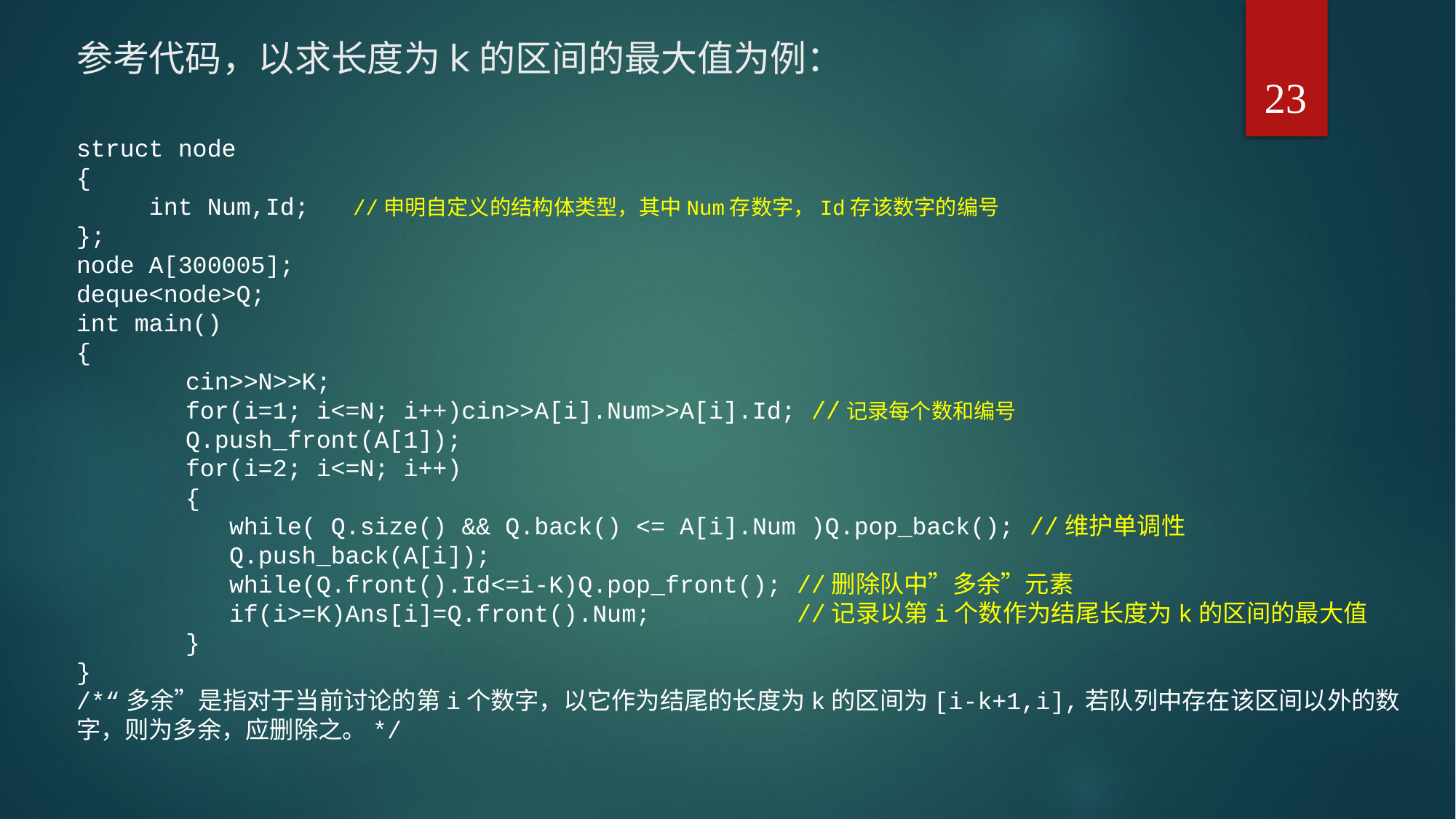

参考代码，以求长度为k的区间的最大值为例：
23
struct node
{
     int Num,Id;   //申明自定义的结构体类型，其中Num存数字，Id存该数字的编号
};
node A[300005];
deque<node>Q;
int main()
{
	cin>>N>>K;
	for(i=1; i<=N; i++)cin>>A[i].Num>>A[i].Id; //记录每个数和编号
	Q.push_front(A[1]);
	for(i=2; i<=N; i++)
	{
	   while( Q.size() && Q.back() <= A[i].Num )Q.pop_back(); //维护单调性
	   Q.push_back(A[i]);
	   while(Q.front().Id<=i-K)Q.pop_front(); //删除队中”多余”元素
	   if(i>=K)Ans[i]=Q.front().Num;          //记录以第i个数作为结尾长度为k的区间的最大值
	}
}
/*“多余”是指对于当前讨论的第i个数字，以它作为结尾的长度为k的区间为[i-k+1,i],若队列中存在该区间以外的数字，则为多余，应删除之。*/